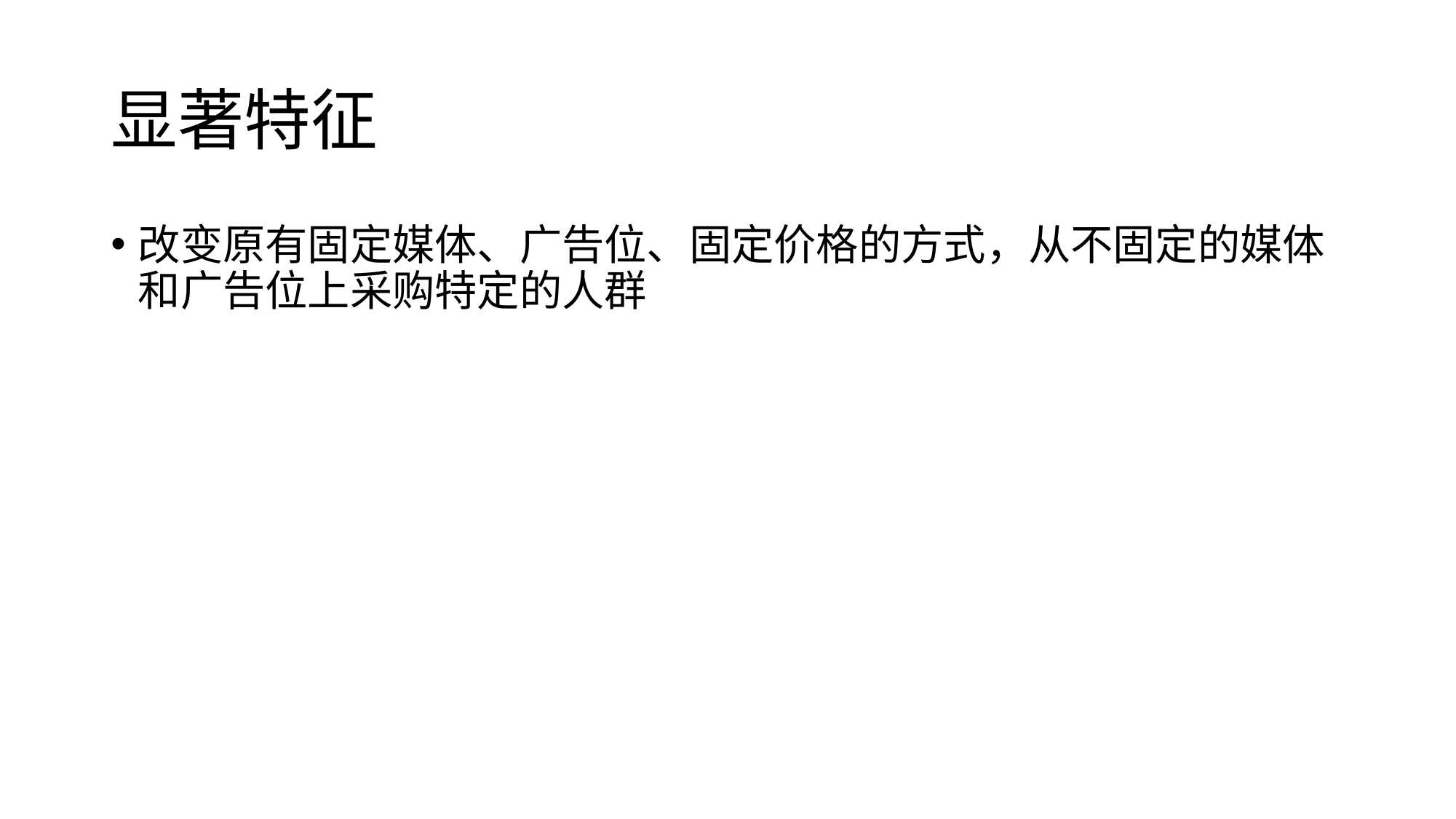

# 显著特征
改变原有固定媒体、广告位、固定价格的方式，从不固定的媒体和广告位上采购特定的人群